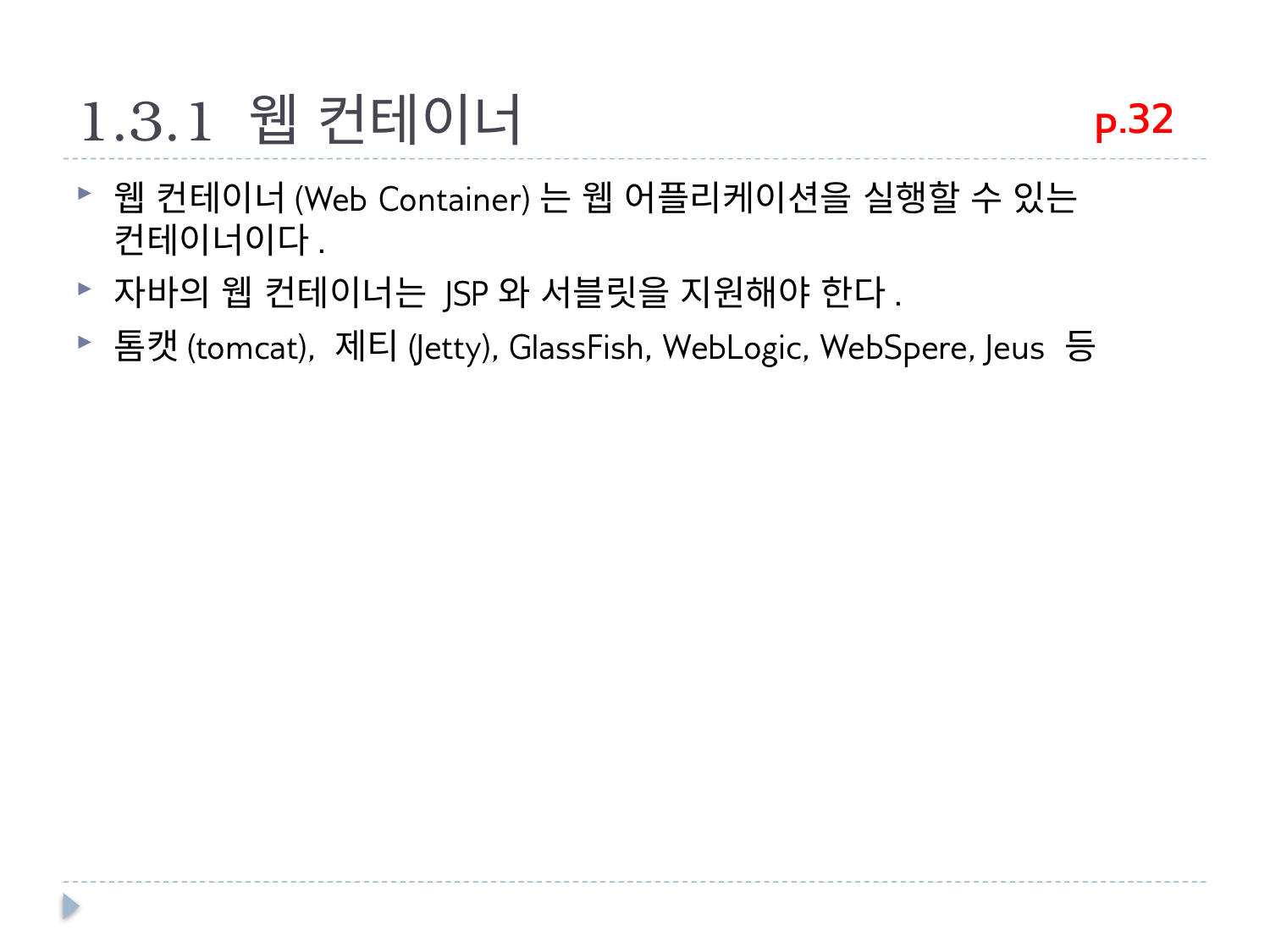

# 1.3.1 웹 컨테이너
p.32
웹 컨테이너(Web Container)는 웹 어플리케이션을 실행할 수 있는 컨테이너이다.
자바의 웹 컨테이너는 JSP와 서블릿을 지원해야 한다.
톰캣(tomcat), 제티(Jetty), GlassFish, WebLogic, WebSpere, Jeus 등